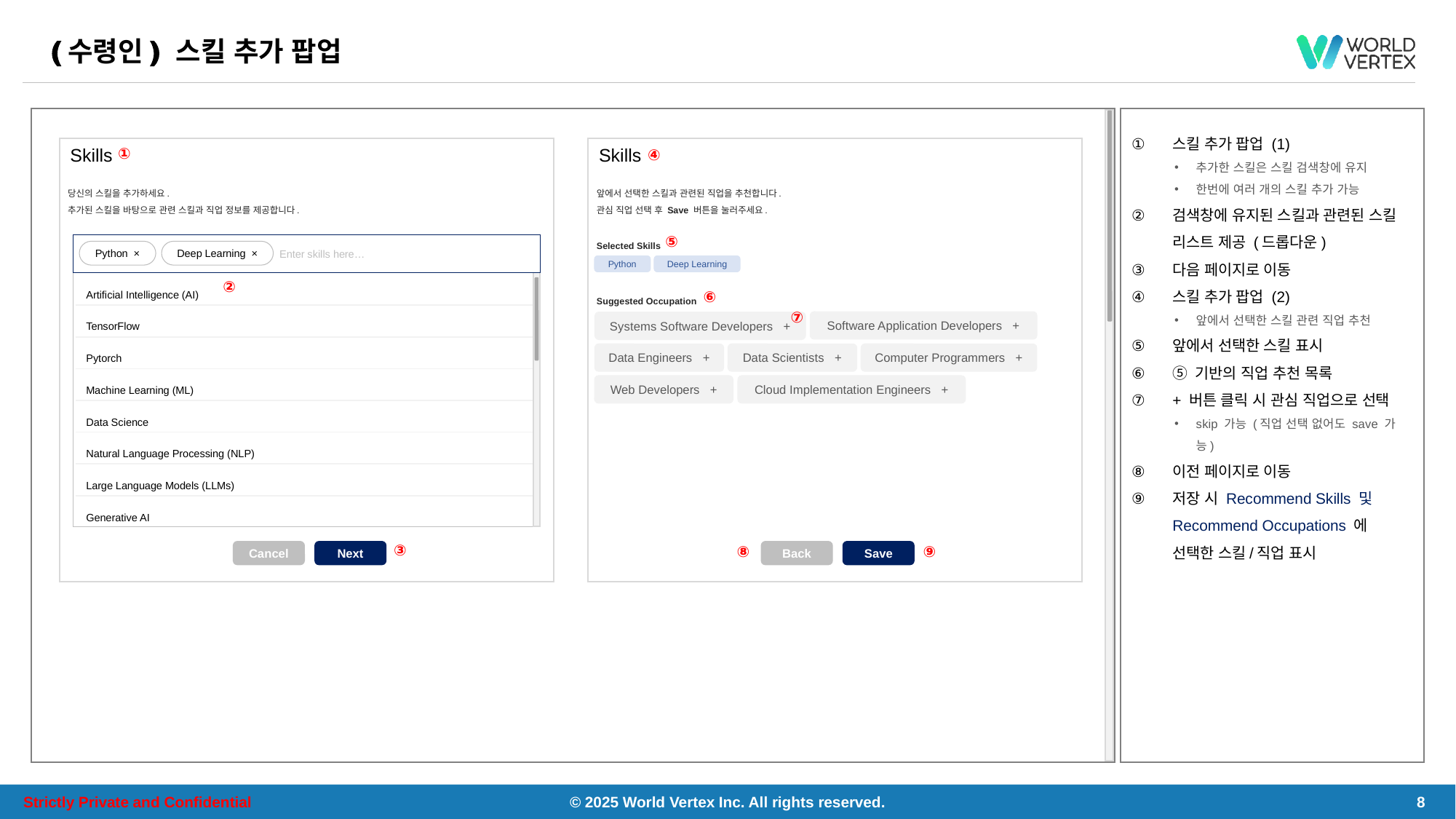

# (수령인) 스킬 추가 팝업

스킬 추가 팝업 (1)
추가한 스킬은 스킬 검색창에 유지
한번에 여러 개의 스킬 추가 가능
검색창에 유지된 스킬과 관련된 스킬 리스트 제공 (드롭다운)
다음 페이지로 이동
스킬 추가 팝업 (2)
앞에서 선택한 스킬 관련 직업 추천
앞에서 선택한 스킬 표시
⑤ 기반의 직업 추천 목록
+ 버튼 클릭 시 관심 직업으로 선택
skip 가능 (직업 선택 없어도 save 가능)
이전 페이지로 이동
저장 시 Recommend Skills 및 Recommend Occupations 에 선택한 스킬/직업 표시

①
Skills
당신의 스킬을 추가하세요.
추가된 스킬을 바탕으로 관련 스킬과 직업 정보를 제공합니다.
Artificial Intelligence (AI)
TensorFlow
Pytorch
Machine Learning (ML)
Data Science
Natural Language Processing (NLP)
Large Language Models (LLMs)
Generative AI
Enter skills here…
Python  ×
Deep Learning  ×

Cancel
Next
②
③
Skills
④
앞에서 선택한 스킬과 관련된 직업을 추천합니다.
관심 직업 선택 후 Save 버튼을 눌러주세요.
⑤
Selected Skills
Python
Deep Learning
⑥
Suggested Occupation
Software Application Developers   +
Systems Software Developers   +
Computer Programmers   +
Data Scientists   +
Data Engineers   +
Web Developers   +
Cloud Implementation Engineers   +
⑦
⑨
⑧
Back
Save